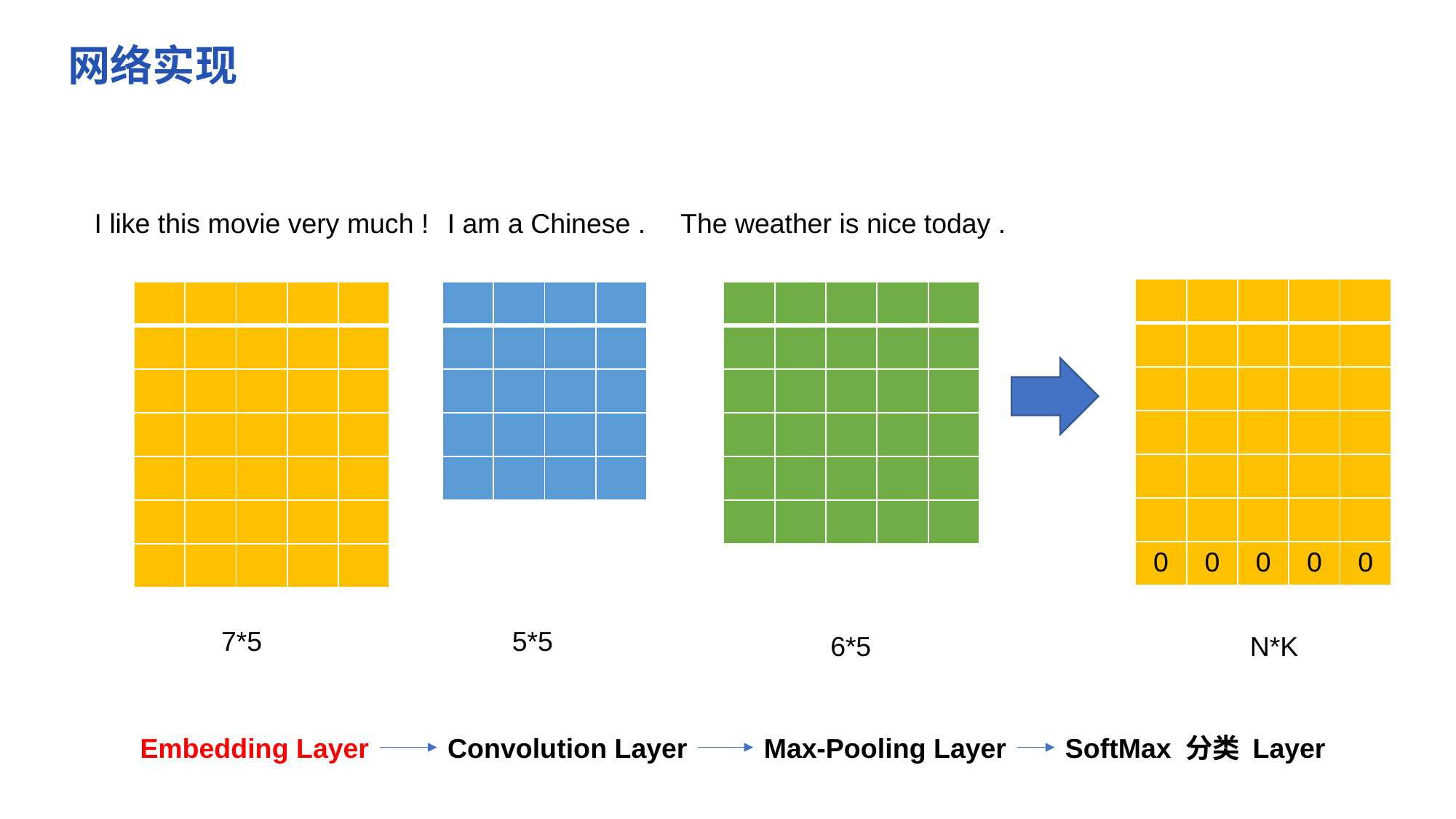

网络实现
I like this movie very much !
I am a Chinese .
The weather is nice today .

|  |  |  |  |  |
| --- | --- | --- | --- | --- |
|  |  |  |  |  |
|  |  |  |  |  |
|  |  |  |  |  |
|  |  |  |  |  |
|  |  |  |  |  |
| 0 | 0 | 0 | 0 | 0 |
|  |  |  |  |  |
| --- | --- | --- | --- | --- |
|  |  |  |  |  |
|  |  |  |  |  |
|  |  |  |  |  |
|  |  |  |  |  |
|  |  |  |  |  |
|  |  |  |  |  |
|  |  |  |  |
| --- | --- | --- | --- |
|  |  |  |  |
|  |  |  |  |
|  |  |  |  |
|  |  |  |  |
|  |  |  |  |  |
| --- | --- | --- | --- | --- |
|  |  |  |  |  |
|  |  |  |  |  |
|  |  |  |  |  |
|  |  |  |  |  |
|  |  |  |  |  |

7*5
5*5
6*5
N*K
Convolution Layer
Max-Pooling Layer
SoftMax 分类 Layer
Embedding Layer